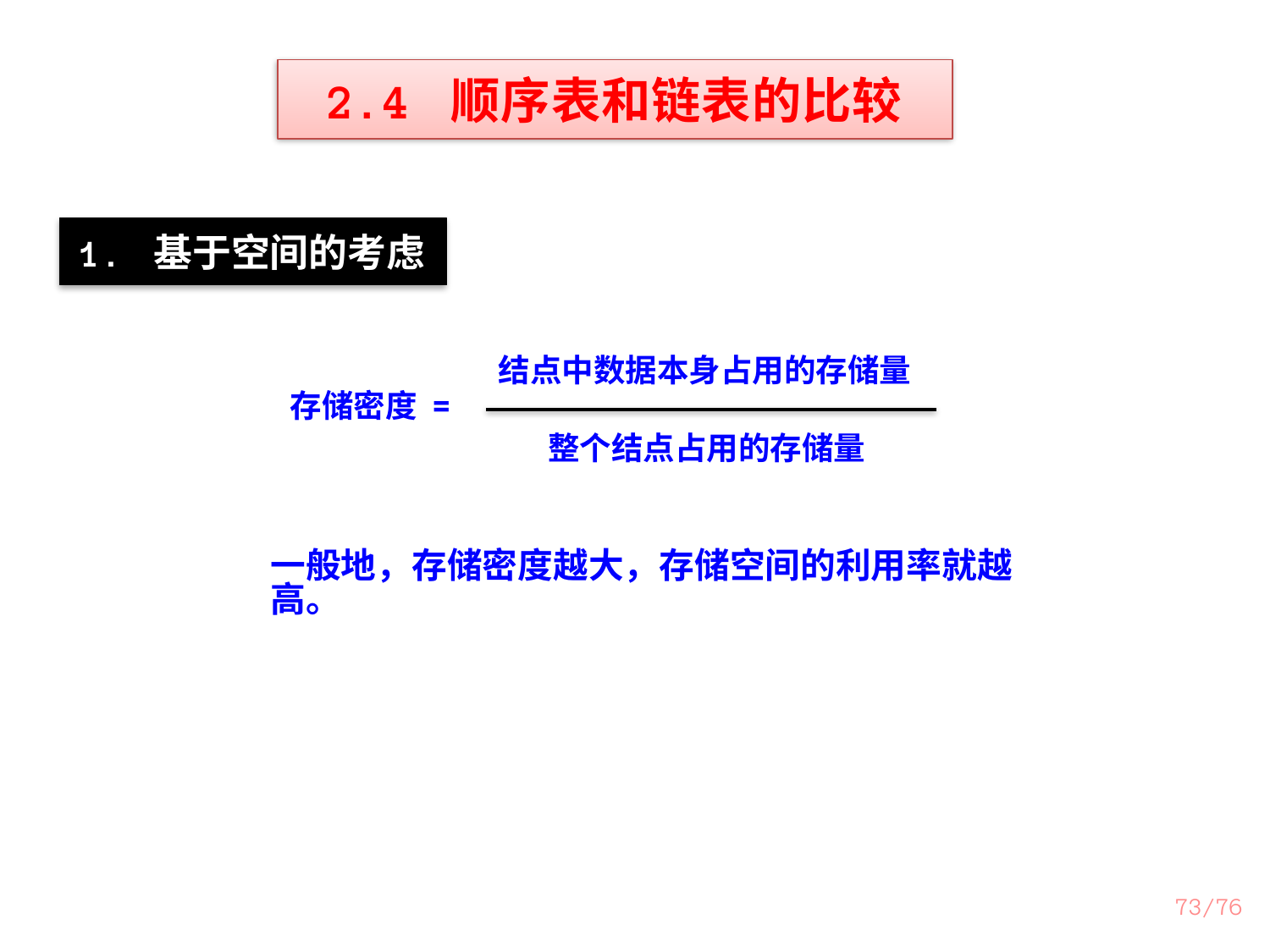

2.4 顺序表和链表的比较
1. 基于空间的考虑
结点中数据本身占用的存储量
存储密度 =
整个结点占用的存储量
一般地，存储密度越大，存储空间的利用率就越高。
73/76